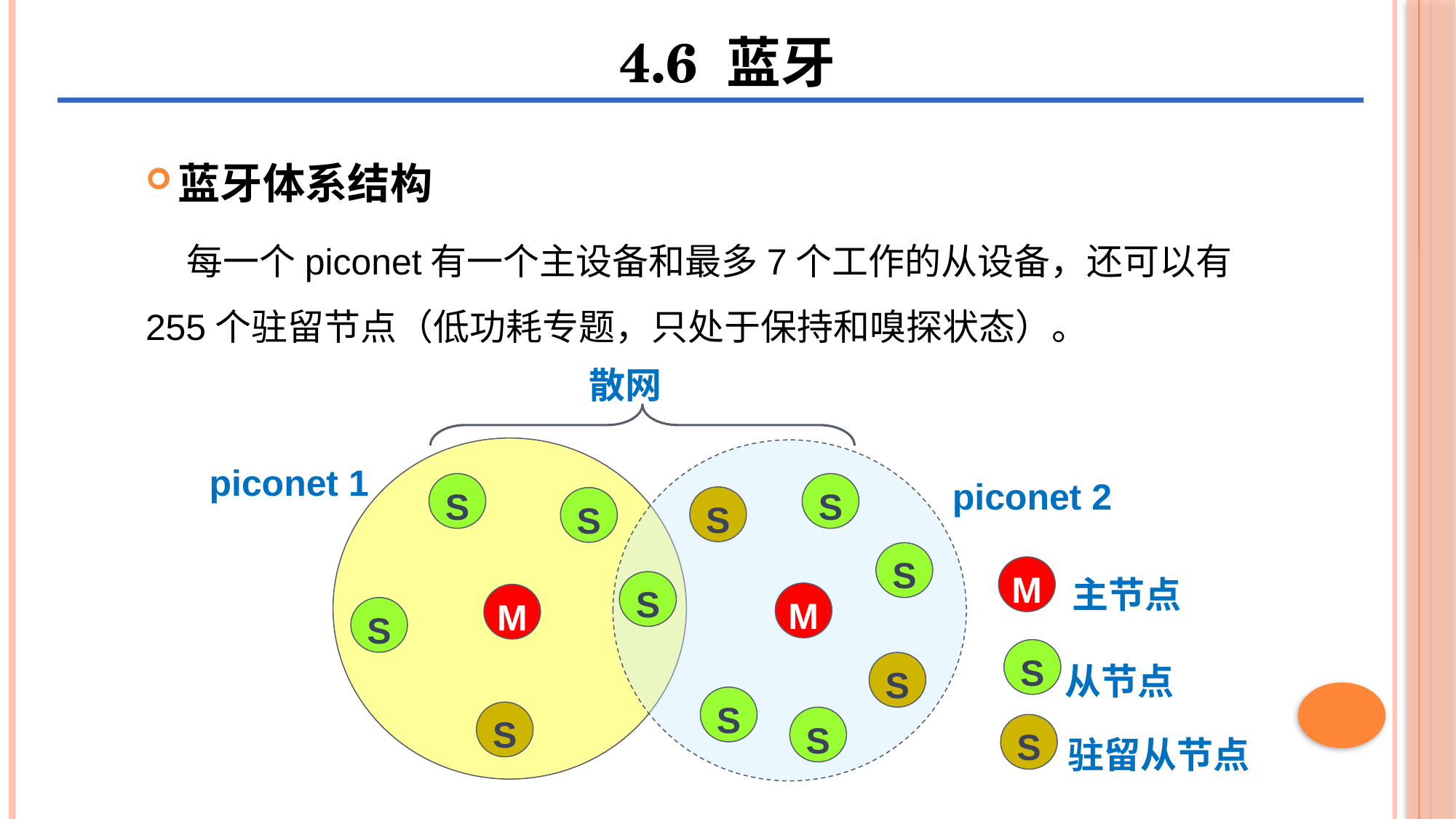

4.6 蓝牙
二、CSMA/CA协议
蓝牙体系结构
    每一个piconet有一个主设备和最多7个工作的从设备，还可以有255个驻留节点（低功耗专题，只处于保持和嗅探状态）。

散网

piconet 1
piconet 2
S
S
S
S
S
M
主节点
S
M
M
S
S
从节点
S
S
S
S
S
驻留从节点